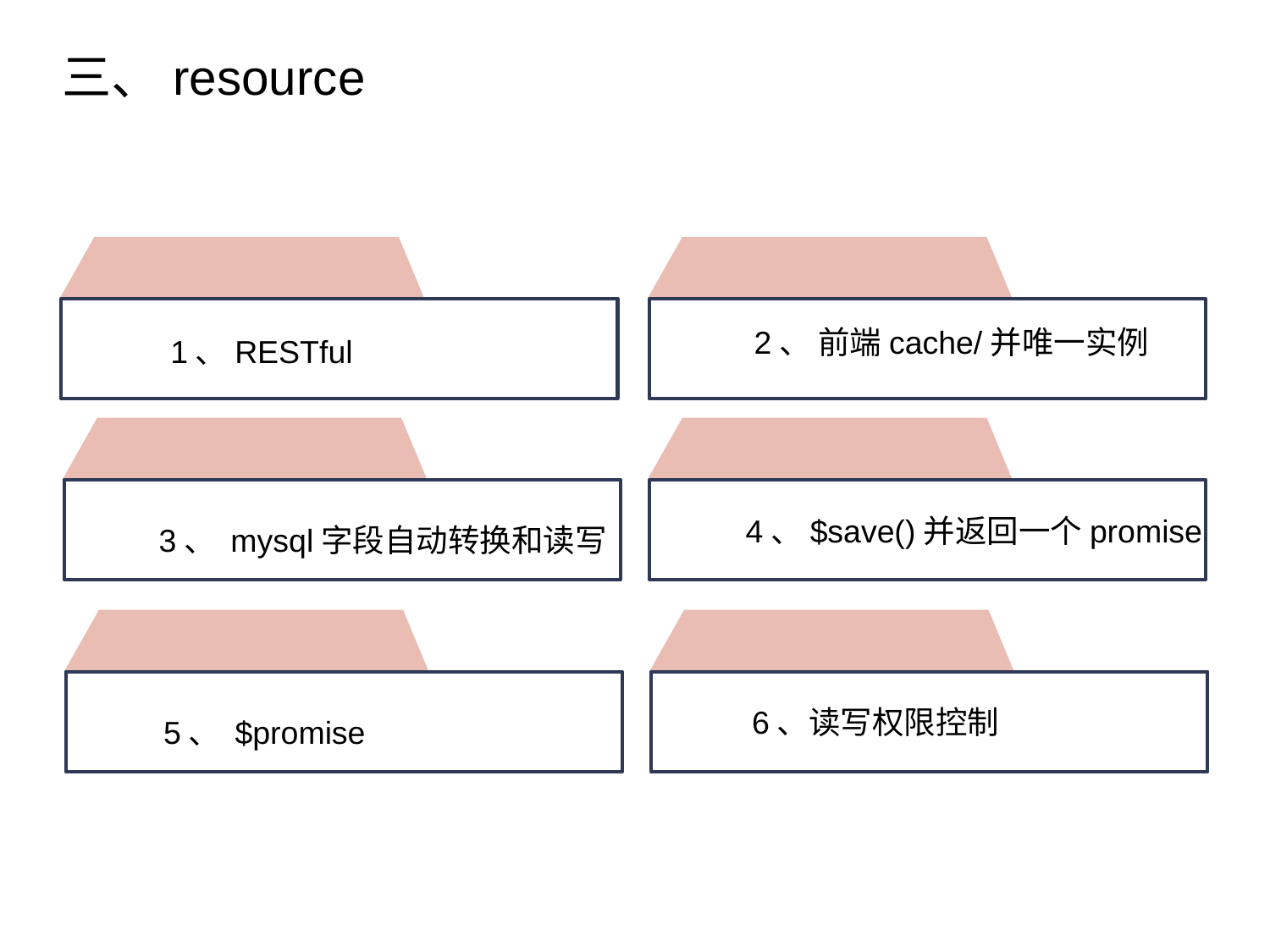

三、resource

点击添加文本

2、 前端cache/并唯一实例
1、RESTful

点击添加文本

4、$save()并返回一个promise
3、 mysql字段自动转换和读写
点击添加文本

6、读写权限控制
5、 $promise
点击添加文本